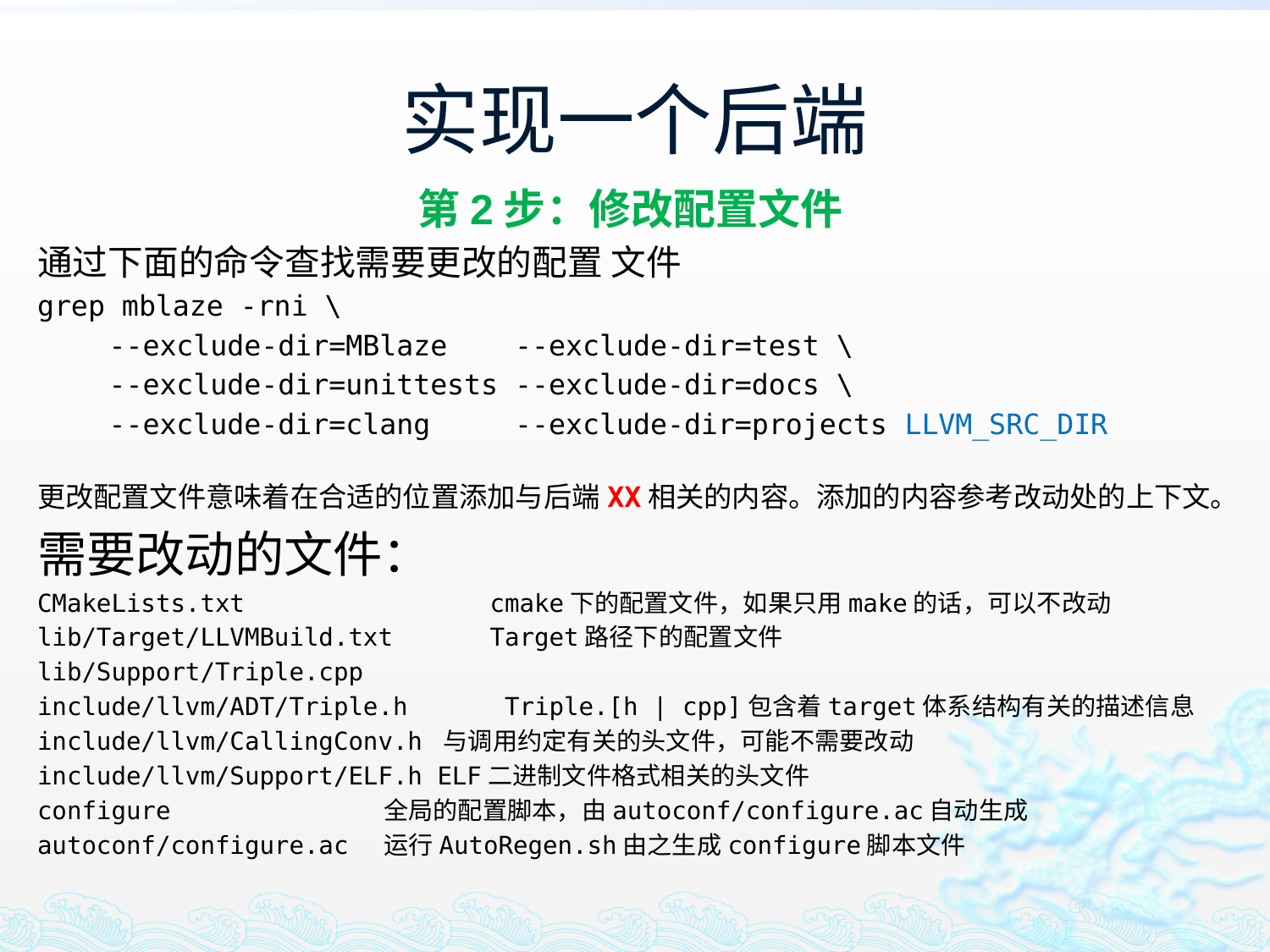

# 实现一个后端
第2步：修改配置文件
通过下面的命令查找需要更改的配置 文件
grep mblaze -rni \
	--exclude-dir=MBlaze    --exclude-dir=test \
	--exclude-dir=unittests --exclude-dir=docs \
	--exclude-dir=clang     --exclude-dir=projects LLVM_SRC_DIR
更改配置文件意味着在合适的位置添加与后端XX相关的内容。添加的内容参考改动处的上下文。
需要改动的文件：
CMakeLists.txt		cmake下的配置文件，如果只用make的话，可以不改动
lib/Target/LLVMBuild.txt	Target路径下的配置文件
lib/Support/Triple.cpp
include/llvm/ADT/Triple.h	 Triple.[h | cpp]包含着target体系结构有关的描述信息
include/llvm/CallingConv.h 与调用约定有关的头文件，可能不需要改动
include/llvm/Support/ELF.h ELF二进制文件格式相关的头文件
configure		 全局的配置脚本，由autoconf/configure.ac自动生成
autoconf/configure.ac	 运行AutoRegen.sh由之生成configure脚本文件